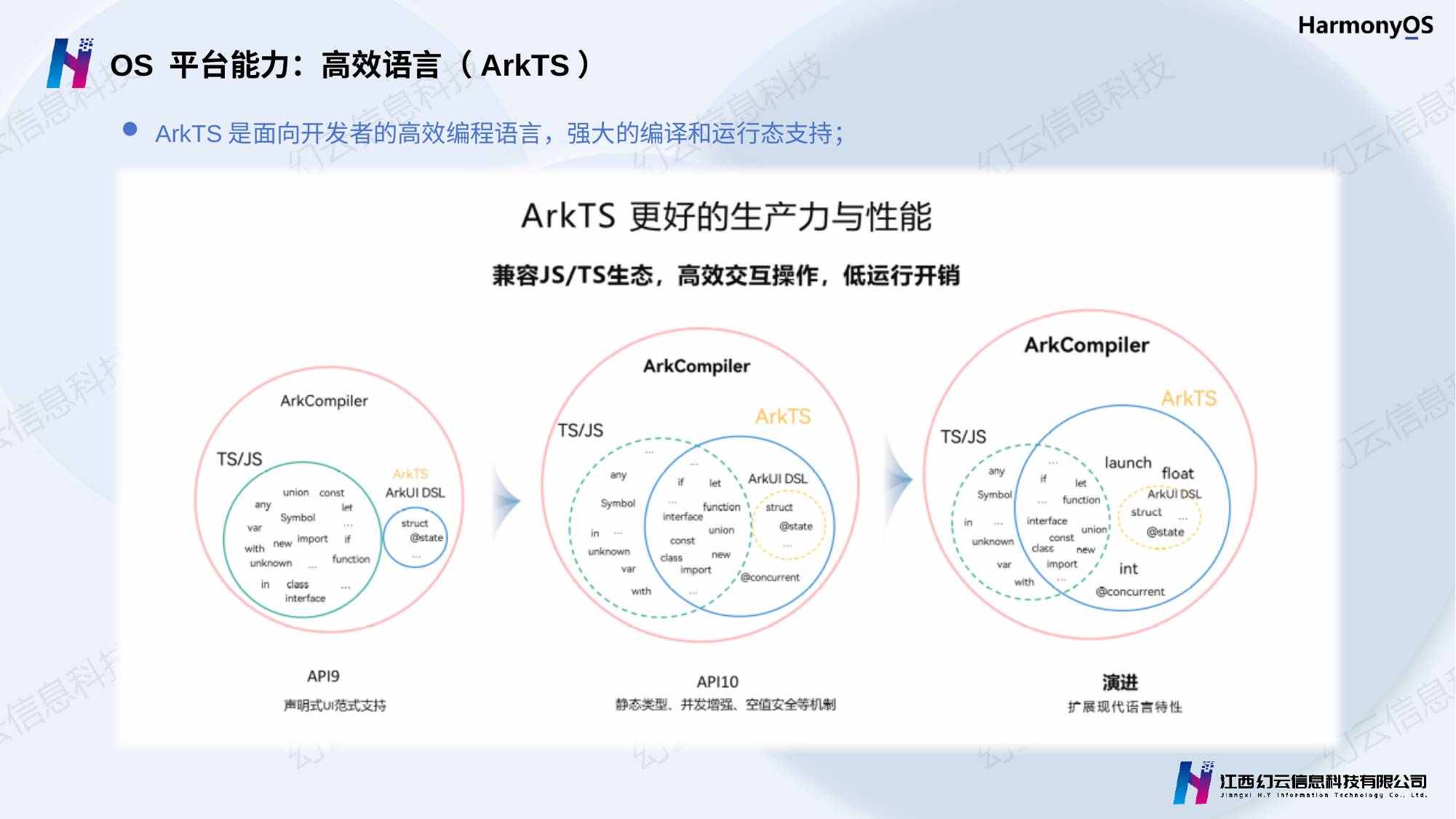

OS 平台能力：高效语言（ArkTS）
ArkTS是面向开发者的高效编程语言，强大的编译和运行态支持；